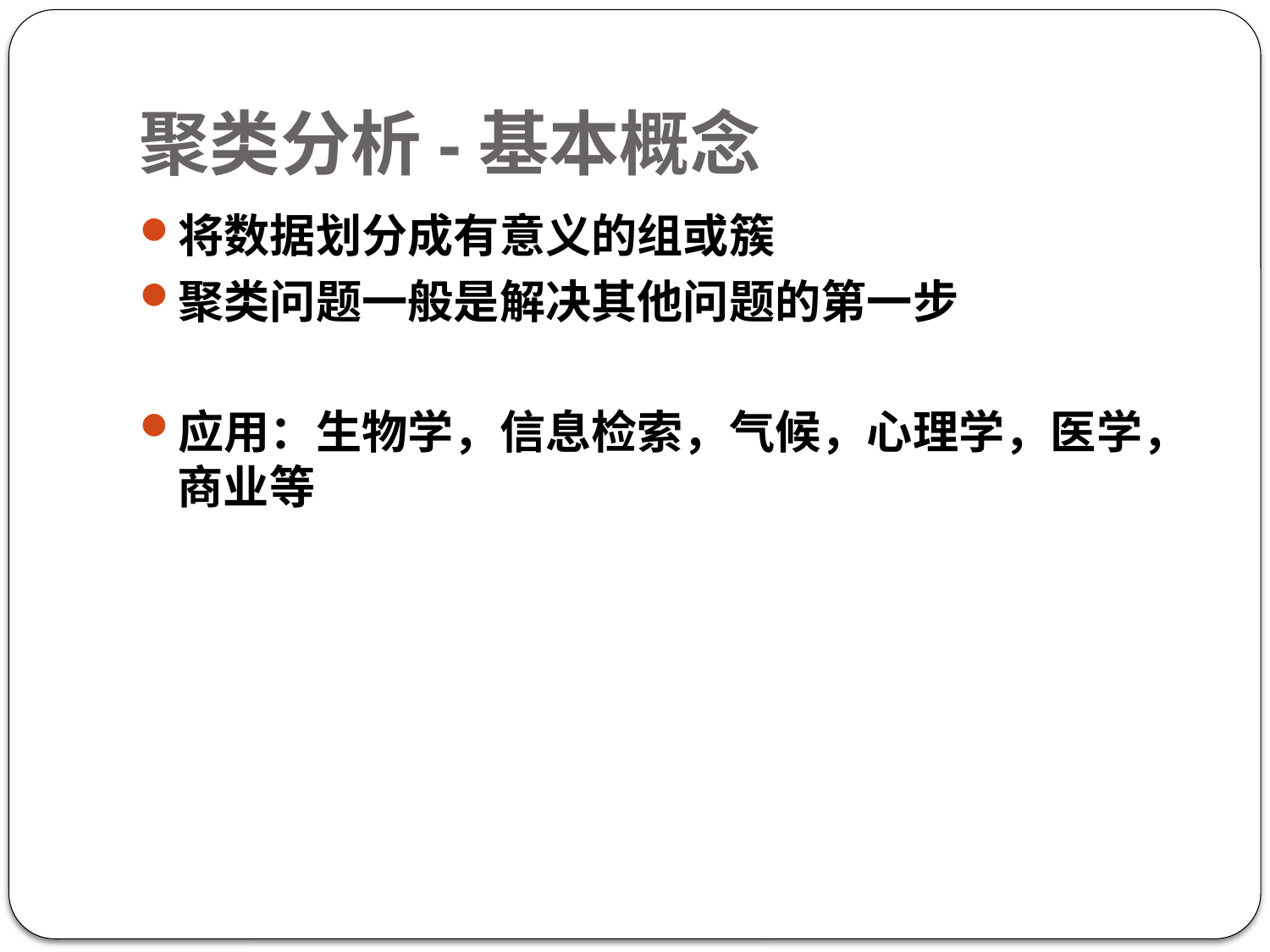

# 聚类分析-基本概念
将数据划分成有意义的组或簇
聚类问题一般是解决其他问题的第一步

应用：生物学，信息检索，气候，心理学，医学，商业等